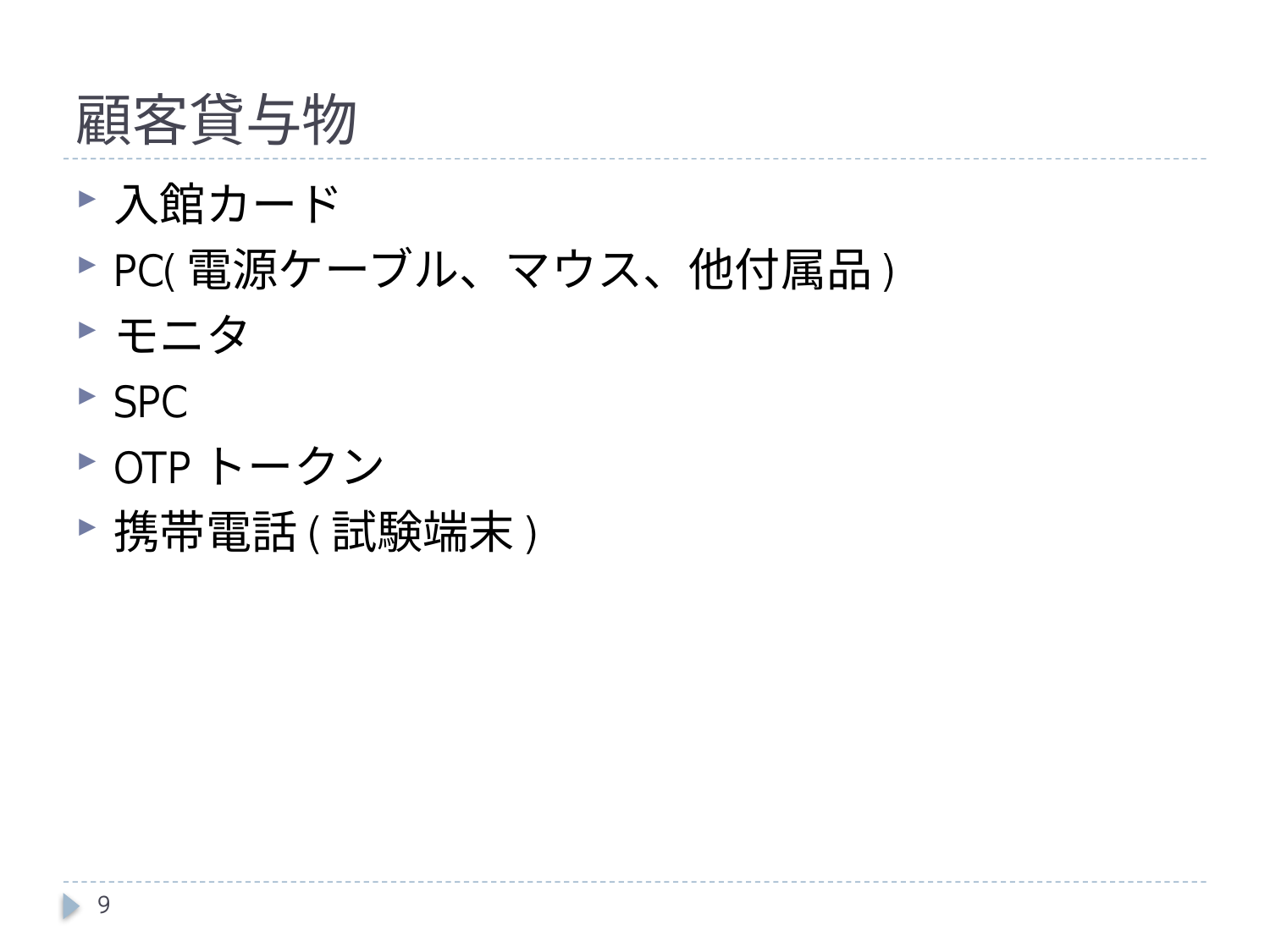

# 顧客貸与物
入館カード
PC(電源ケーブル、マウス、他付属品)
モニタ
SPC
OTPトークン
携帯電話(試験端末)

9